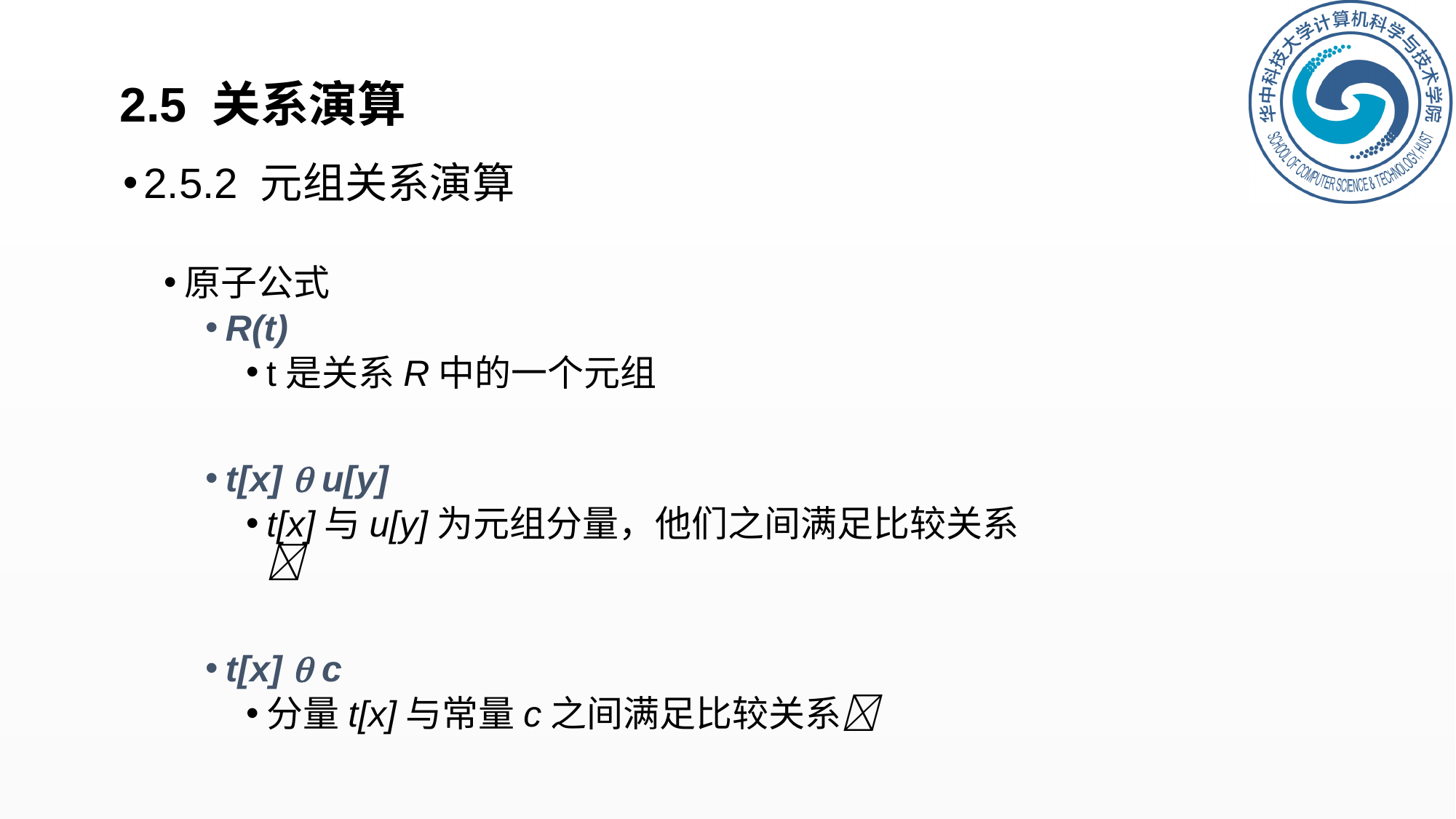

# 2.5 关系演算
2.5.2 元组关系演算

原子公式
R(t)
t是关系R中的一个元组

t[x] θ u[y]
t[x]与u[y]为元组分量，他们之间满足比较关系θ

t[x] θ c
分量t[x]与常量c之间满足比较关系θ